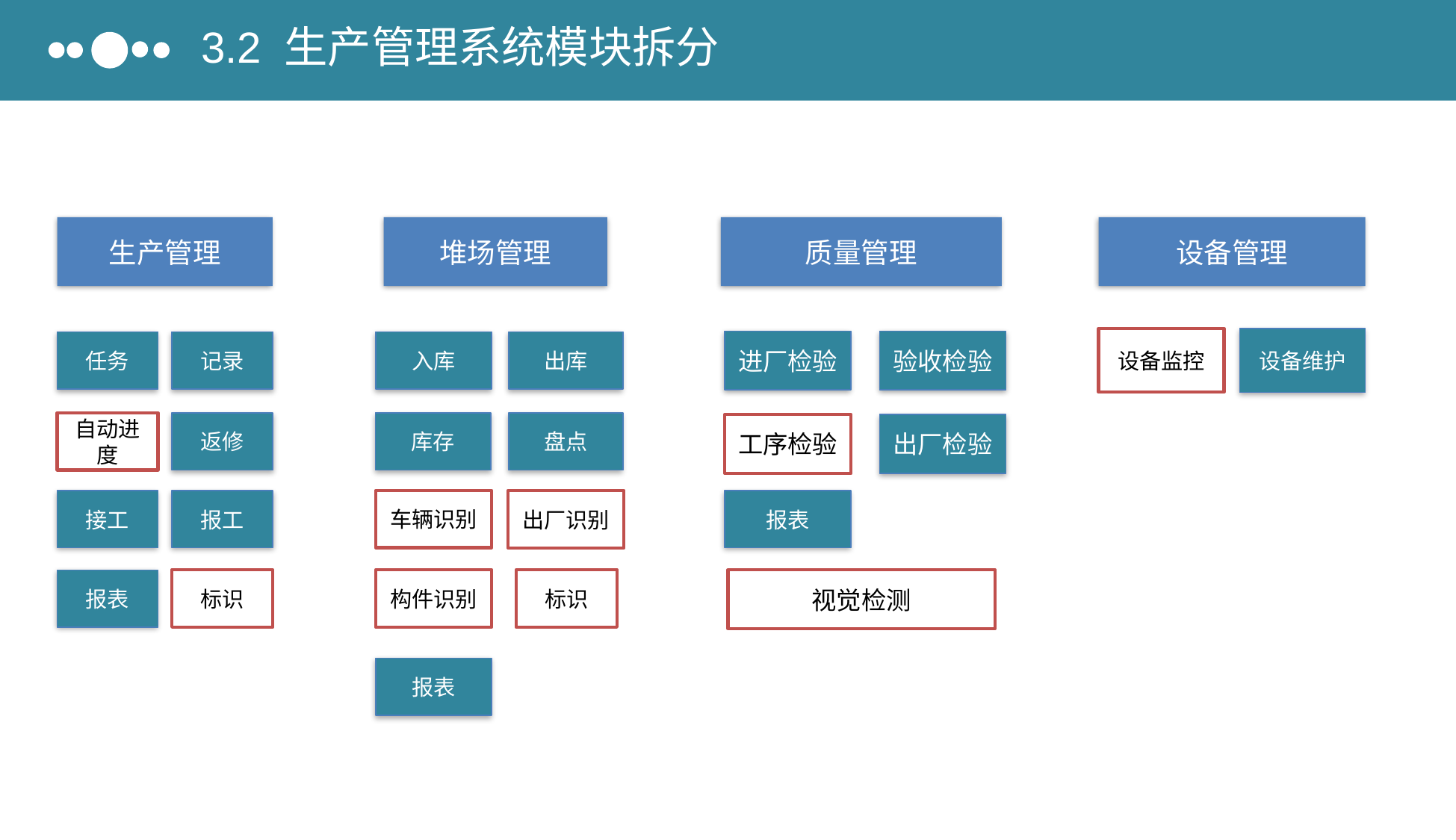

3.2 生产管理系统模块拆分
生产管理
堆场管理
质量管理
设备管理
设备监控
设备维护
进厂检验
验收检验
任务
记录
入库
出库
自动进度
返修
库存
盘点
工序检验
出厂检验
车辆识别
接工
报工
出厂识别
报表
报表
标识
构件识别
标识
视觉检测
报表